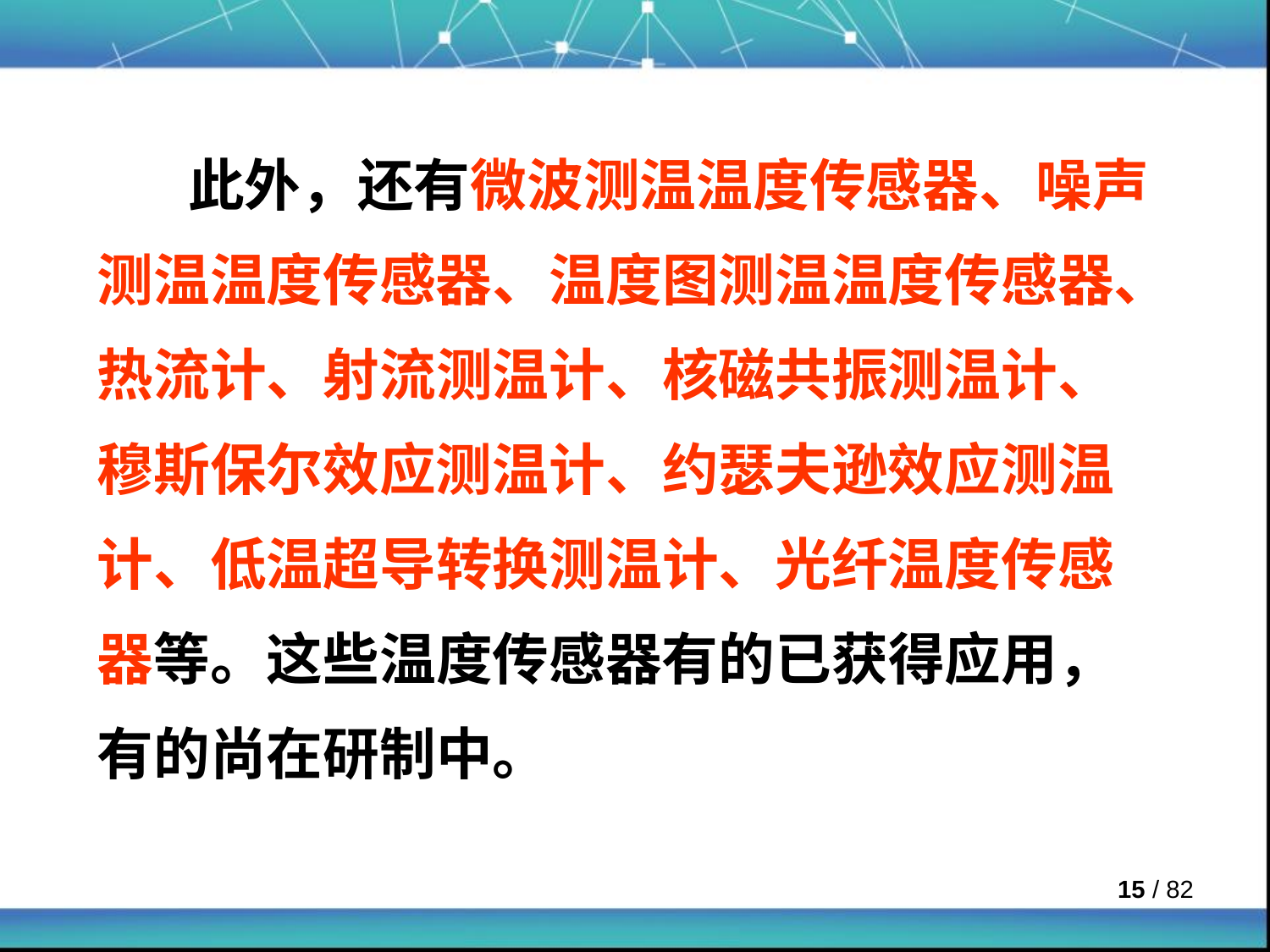

此外，还有微波测温温度传感器、噪声测温温度传感器、温度图测温温度传感器、热流计、射流测温计、核磁共振测温计、穆斯保尔效应测温计、约瑟夫逊效应测温计、低温超导转换测温计、光纤温度传感器等。这些温度传感器有的已获得应用，有的尚在研制中。
15 / 82